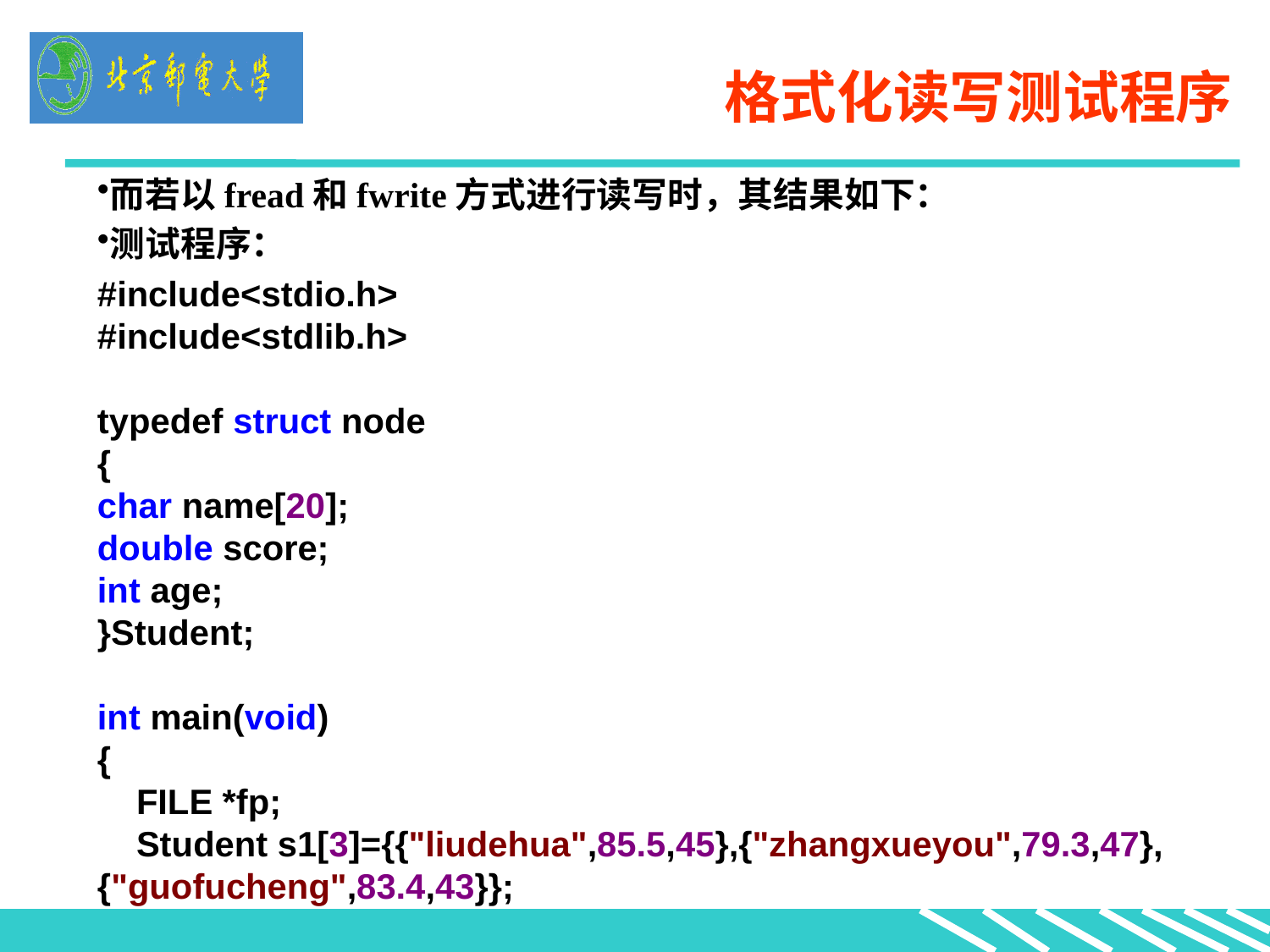

# 格式化读写测试程序
而若以fread和fwrite方式进行读写时，其结果如下：
测试程序：
#include<stdio.h>
#include<stdlib.h>
typedef struct node
{
char name[20];
double score;
int age;
}Student;
int main(void)
{
    FILE *fp;
    Student s1[3]={{"liudehua",85.5,45},{"zhangxueyou",79.3,47},{"guofucheng",83.4,43}};
35